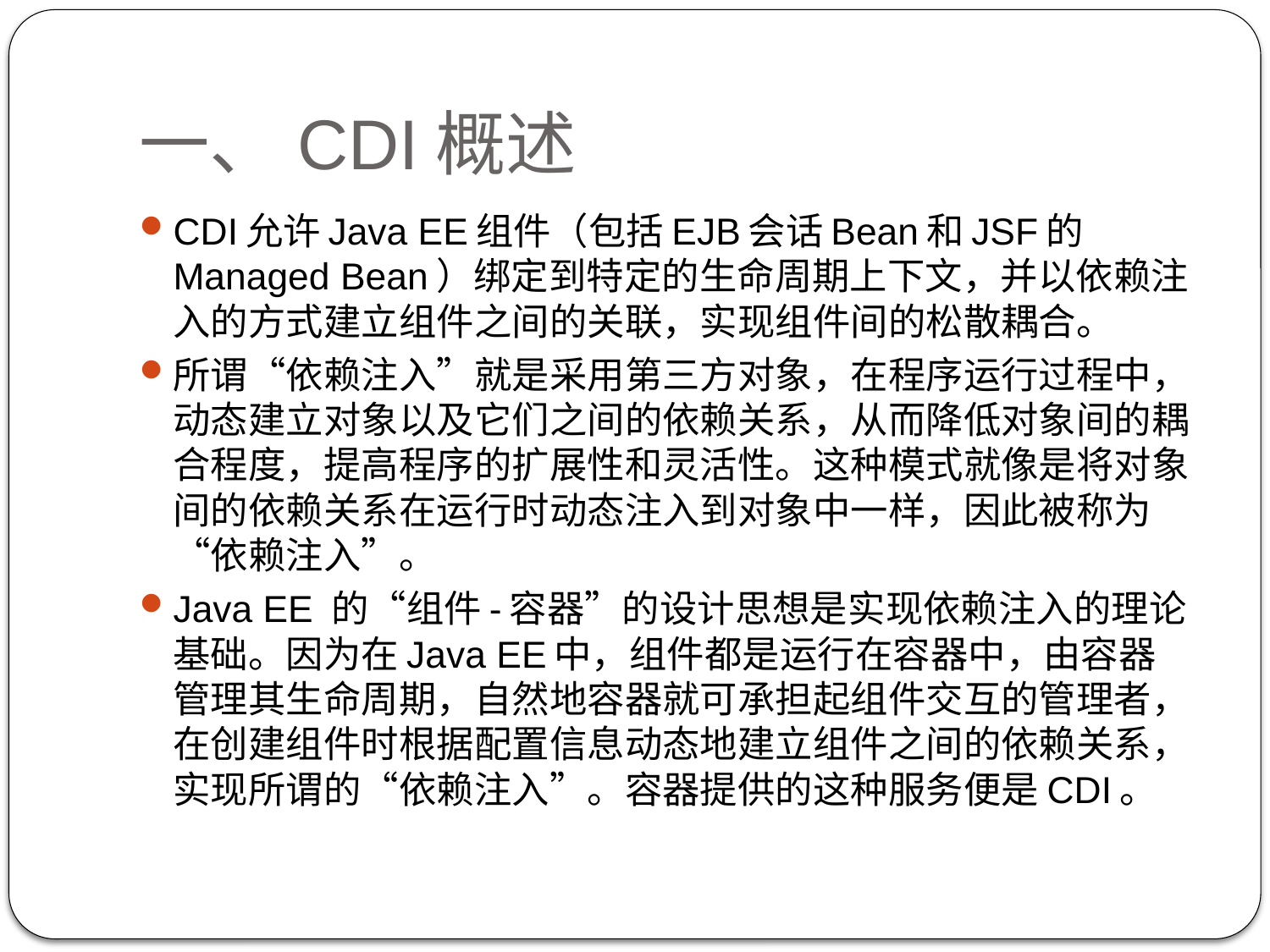

# 一、CDI概述
CDI允许Java EE组件（包括EJB会话Bean和JSF的Managed Bean）绑定到特定的生命周期上下文，并以依赖注入的方式建立组件之间的关联，实现组件间的松散耦合。
所谓“依赖注入”就是采用第三方对象，在程序运行过程中，动态建立对象以及它们之间的依赖关系，从而降低对象间的耦合程度，提高程序的扩展性和灵活性。这种模式就像是将对象间的依赖关系在运行时动态注入到对象中一样，因此被称为“依赖注入”。
Java EE 的“组件-容器”的设计思想是实现依赖注入的理论基础。因为在Java EE中，组件都是运行在容器中，由容器管理其生命周期，自然地容器就可承担起组件交互的管理者，在创建组件时根据配置信息动态地建立组件之间的依赖关系，实现所谓的“依赖注入”。容器提供的这种服务便是CDI。